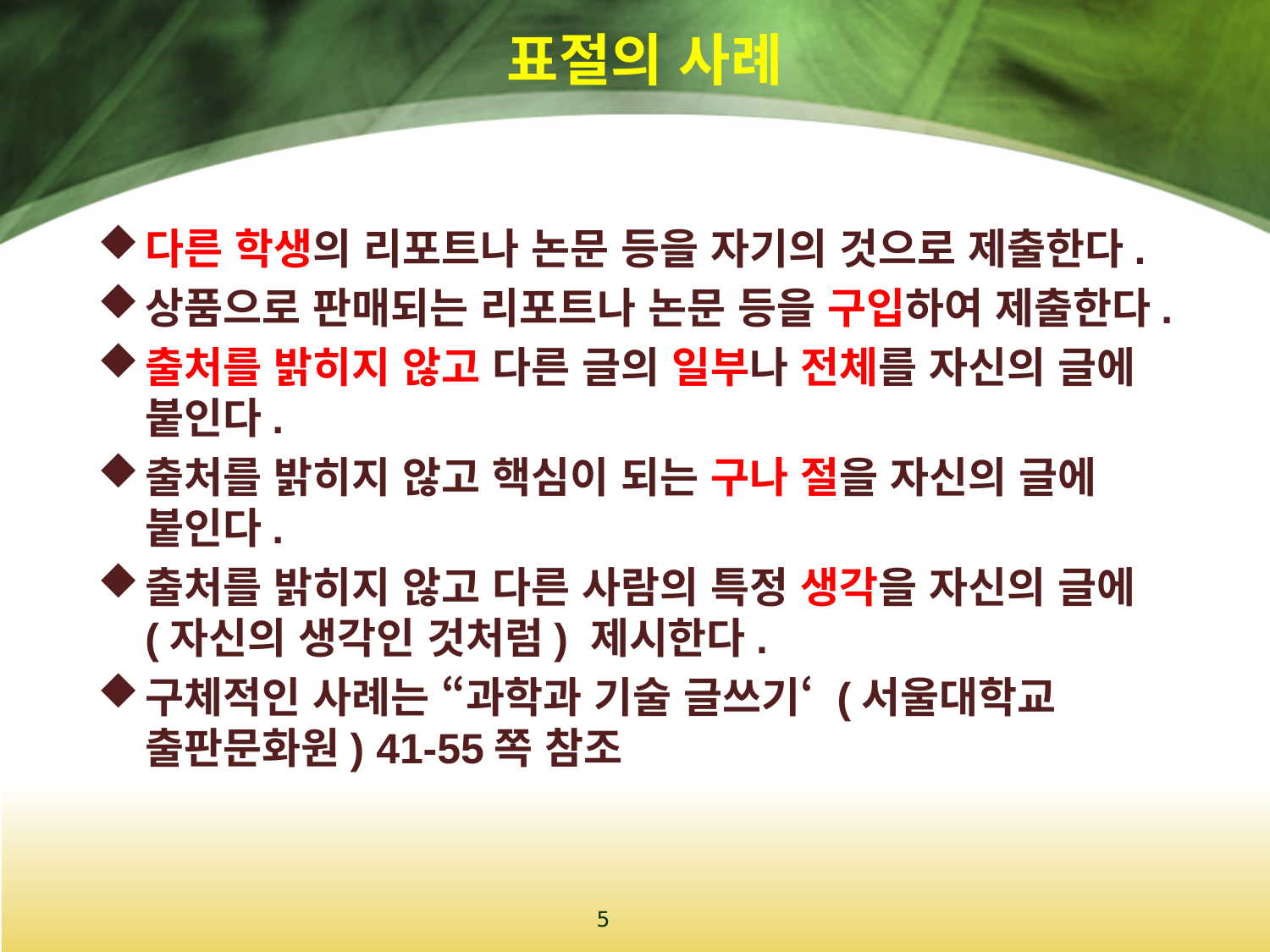

# 표절의 사례
다른 학생의 리포트나 논문 등을 자기의 것으로 제출한다.
상품으로 판매되는 리포트나 논문 등을 구입하여 제출한다.
출처를 밝히지 않고 다른 글의 일부나 전체를 자신의 글에 붙인다.
출처를 밝히지 않고 핵심이 되는 구나 절을 자신의 글에 붙인다.
출처를 밝히지 않고 다른 사람의 특정 생각을 자신의 글에 (자신의 생각인 것처럼) 제시한다.
구체적인 사례는 “과학과 기술 글쓰기‘ (서울대학교 출판문화원) 41-55쪽 참조

5